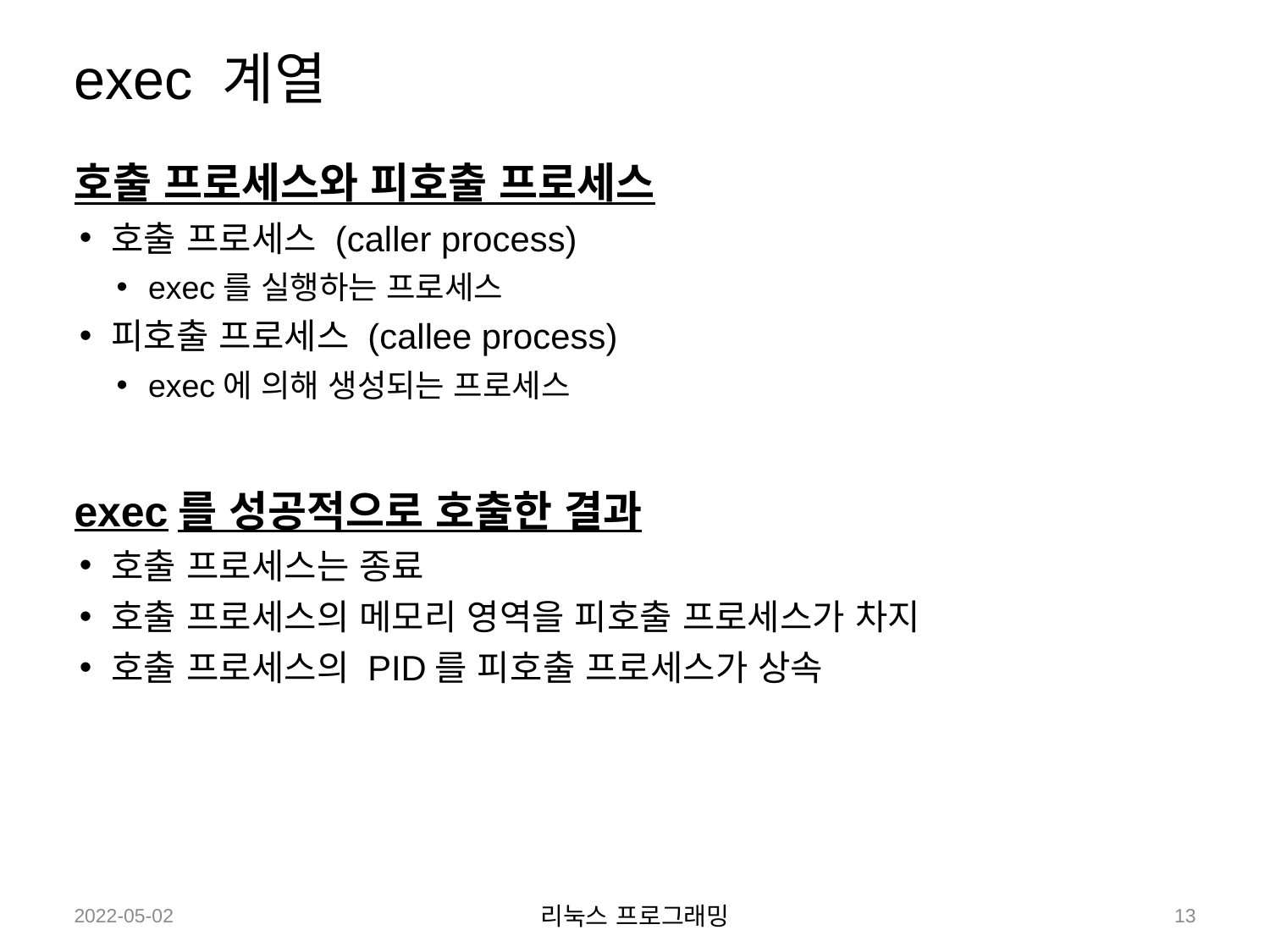

# exec 계열
호출 프로세스와 피호출 프로세스
호출 프로세스 (caller process)
exec를 실행하는 프로세스
피호출 프로세스 (callee process)
exec에 의해 생성되는 프로세스

exec를 성공적으로 호출한 결과
호출 프로세스는 종료
호출 프로세스의 메모리 영역을 피호출 프로세스가 차지
호출 프로세스의 PID를 피호출 프로세스가 상속

2022-05-02
리눅스 프로그래밍
13